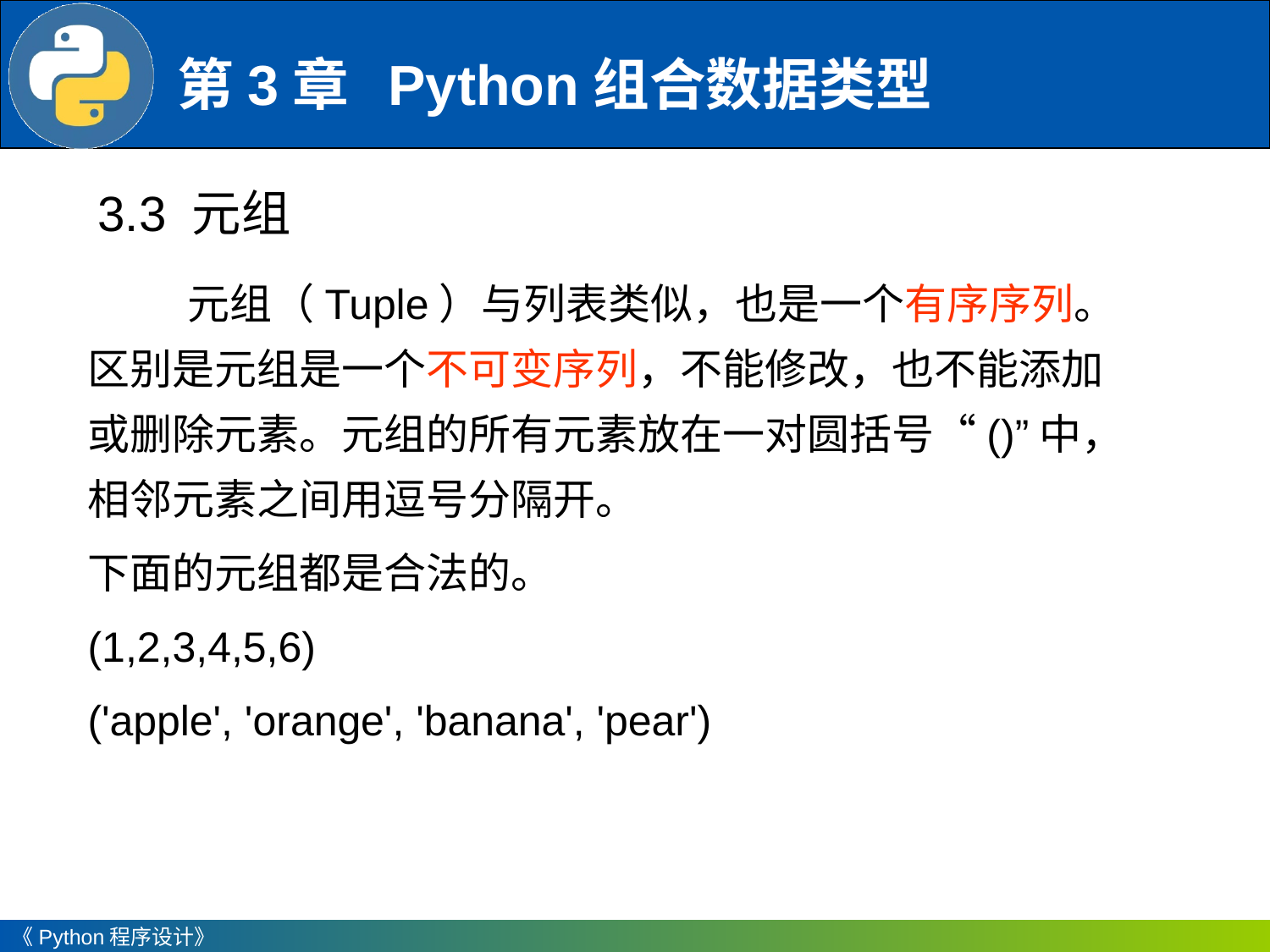

3.3 元组
元组（Tuple）与列表类似，也是一个有序序列。区别是元组是一个不可变序列，不能修改，也不能添加或删除元素。元组的所有元素放在一对圆括号“()”中，相邻元素之间用逗号分隔开。
下面的元组都是合法的。
(1,2,3,4,5,6)
('apple', 'orange', 'banana', 'pear')